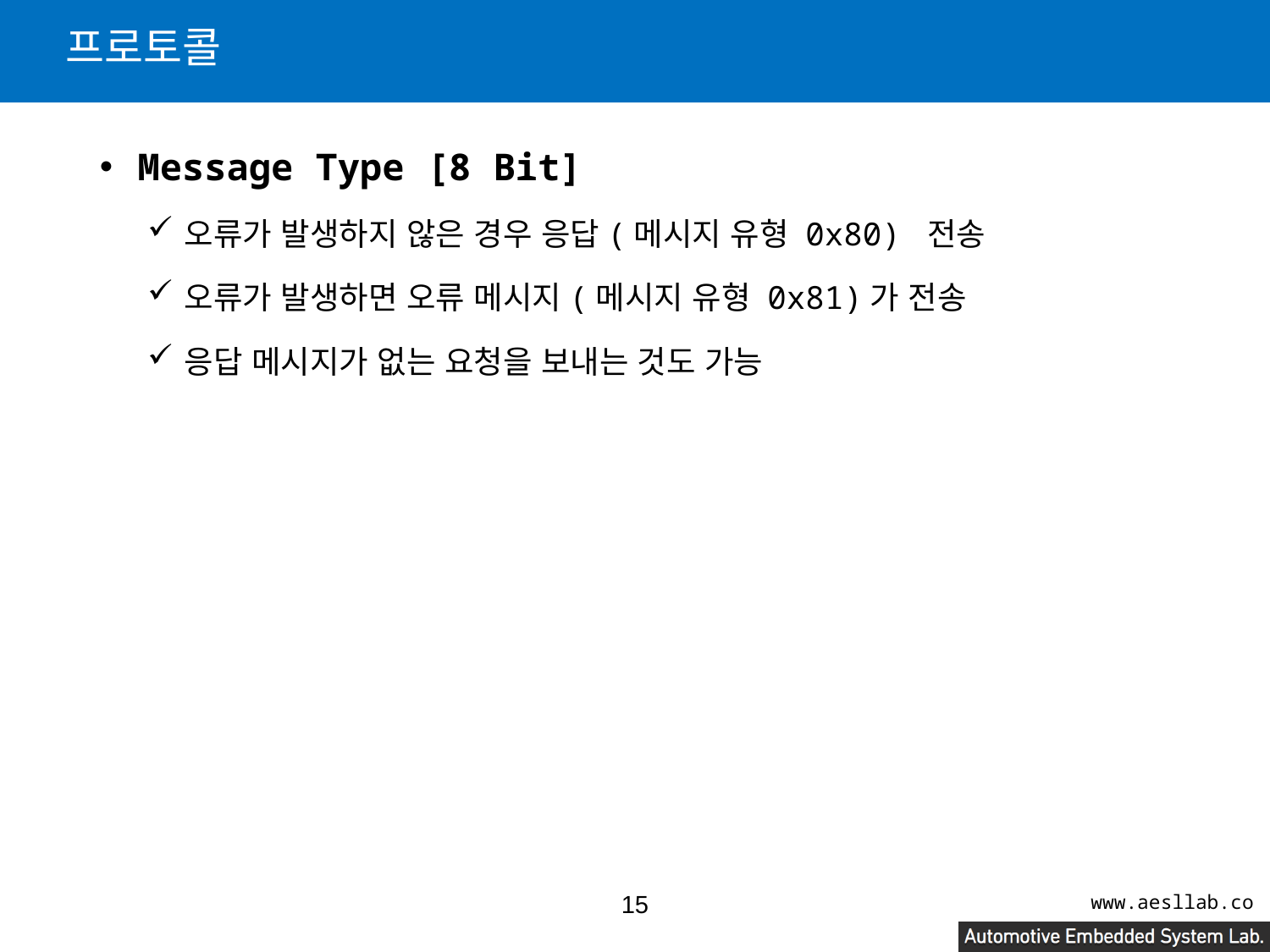

# 프로토콜
Message Type [8 Bit]
오류가 발생하지 않은 경우 응답(메시지 유형 0x80) 전송
오류가 발생하면 오류 메시지(메시지 유형 0x81)가 전송
응답 메시지가 없는 요청을 보내는 것도 가능

15